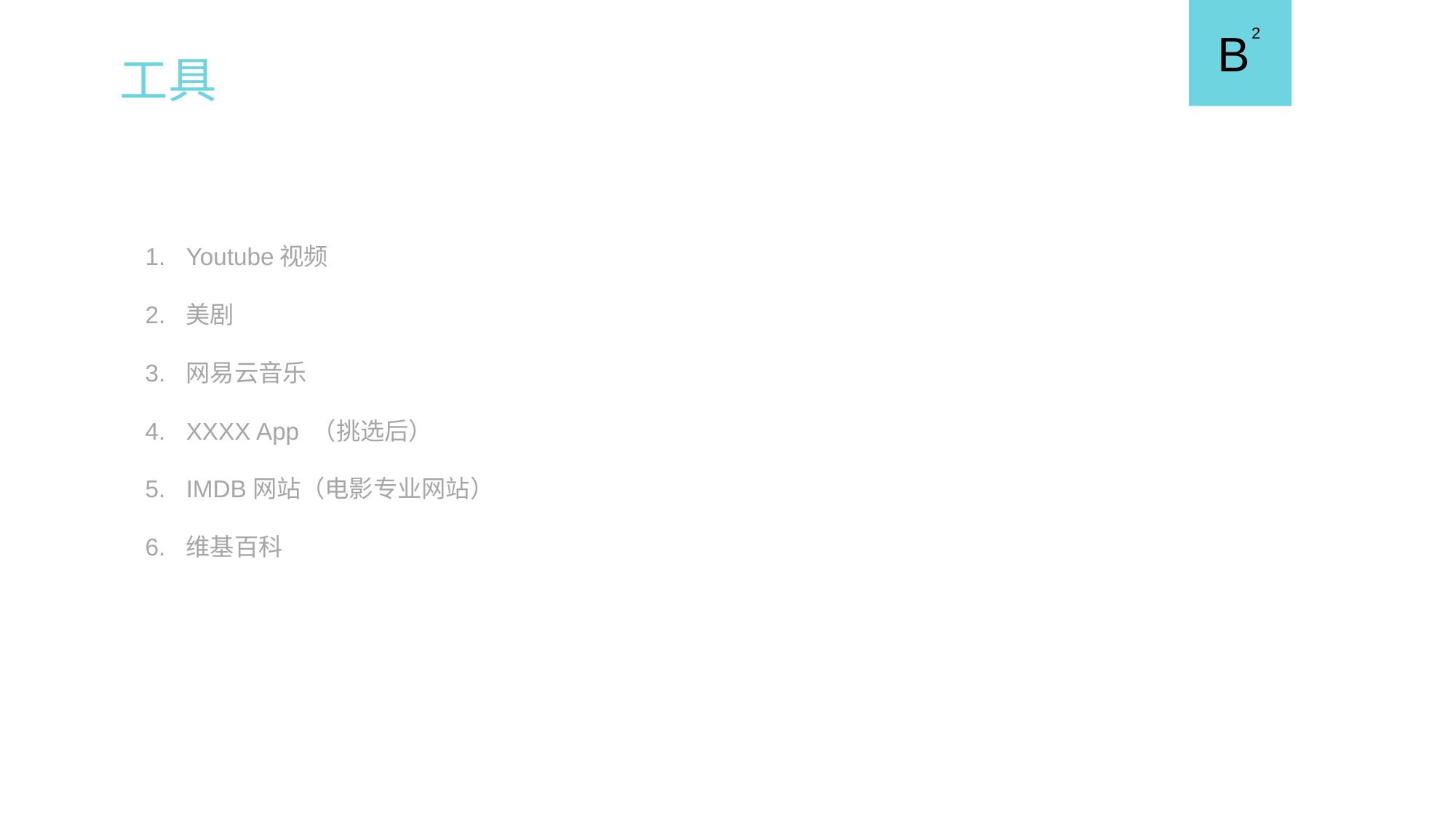

B
2
工具
Youtube视频

美剧

网易云音乐

XXXX App （挑选后）

IMDB网站（电影专业网站）

维基百科